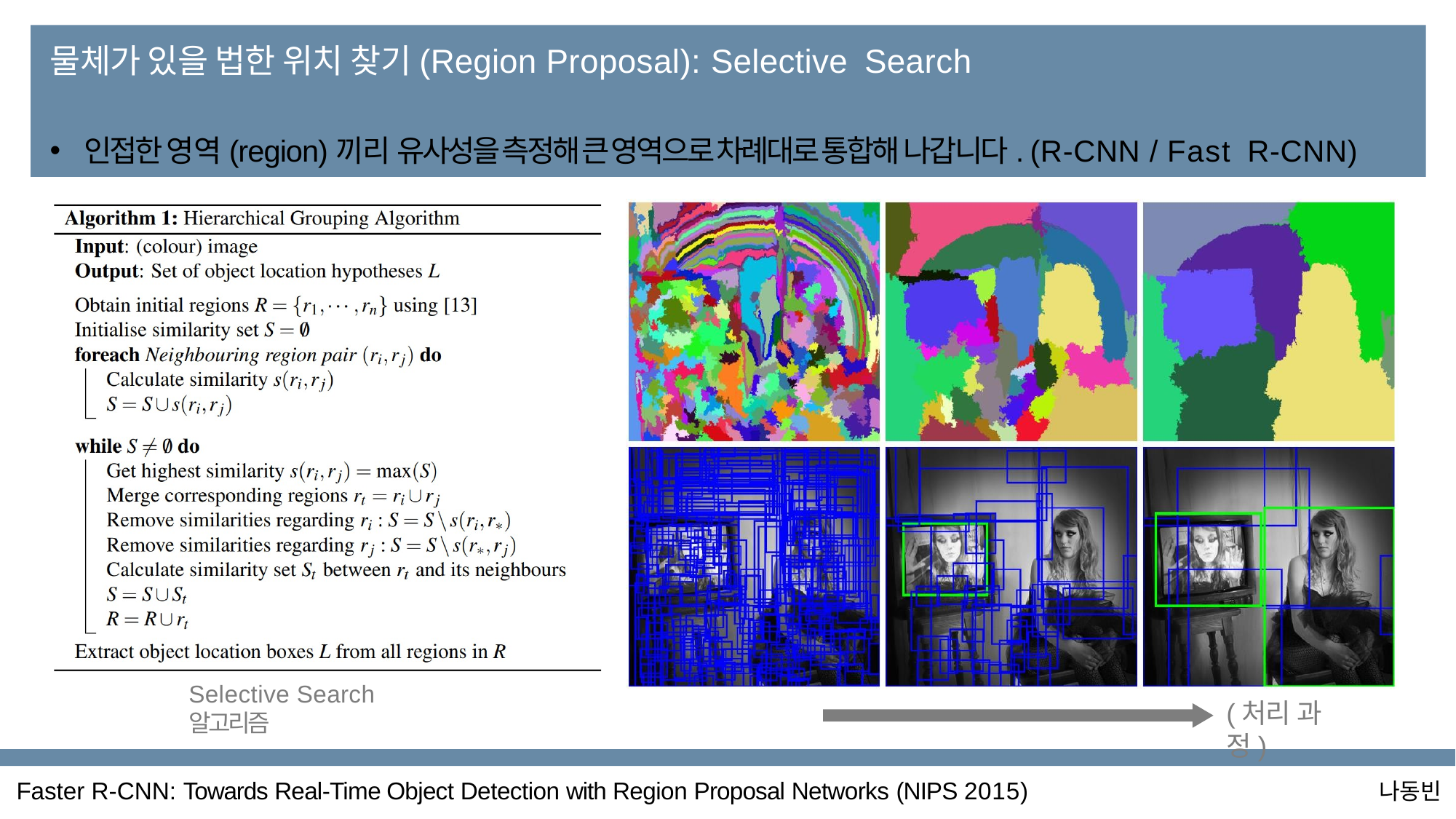

# 물체가 있을 법한 위치 찾기(Region Proposal): Selective Search
인접한 영역(region)끼리 유사성을 측정해 큰 영역으로 차례대로 통합해 나갑니다. (R-CNN / Fast R-CNN)

Selective Search 알고리즘
(처리 과정)

Faster R-CNN: Towards Real-Time Object Detection with Region Proposal Networks (NIPS 2015)
나동빈